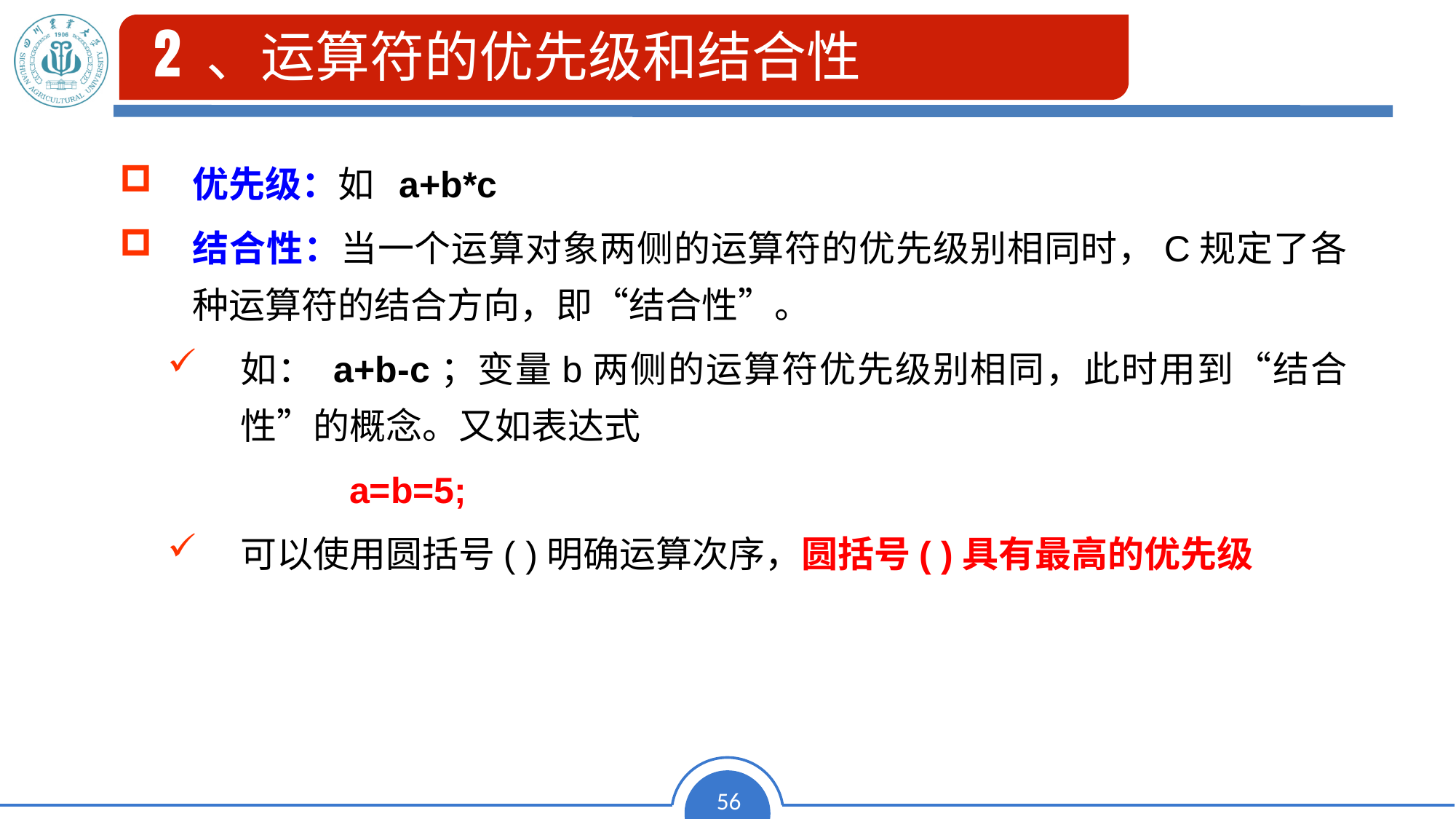

2 、运算符的优先级和结合性
优先级：如  a+b*c
结合性：当一个运算对象两侧的运算符的优先级别相同时，C规定了各种运算符的结合方向，即“结合性”。
如： a+b-c；变量b两侧的运算符优先级别相同，此时用到“结合性”的概念。又如表达式
	 	a=b=5;
可以使用圆括号( )明确运算次序，圆括号( )具有最高的优先级